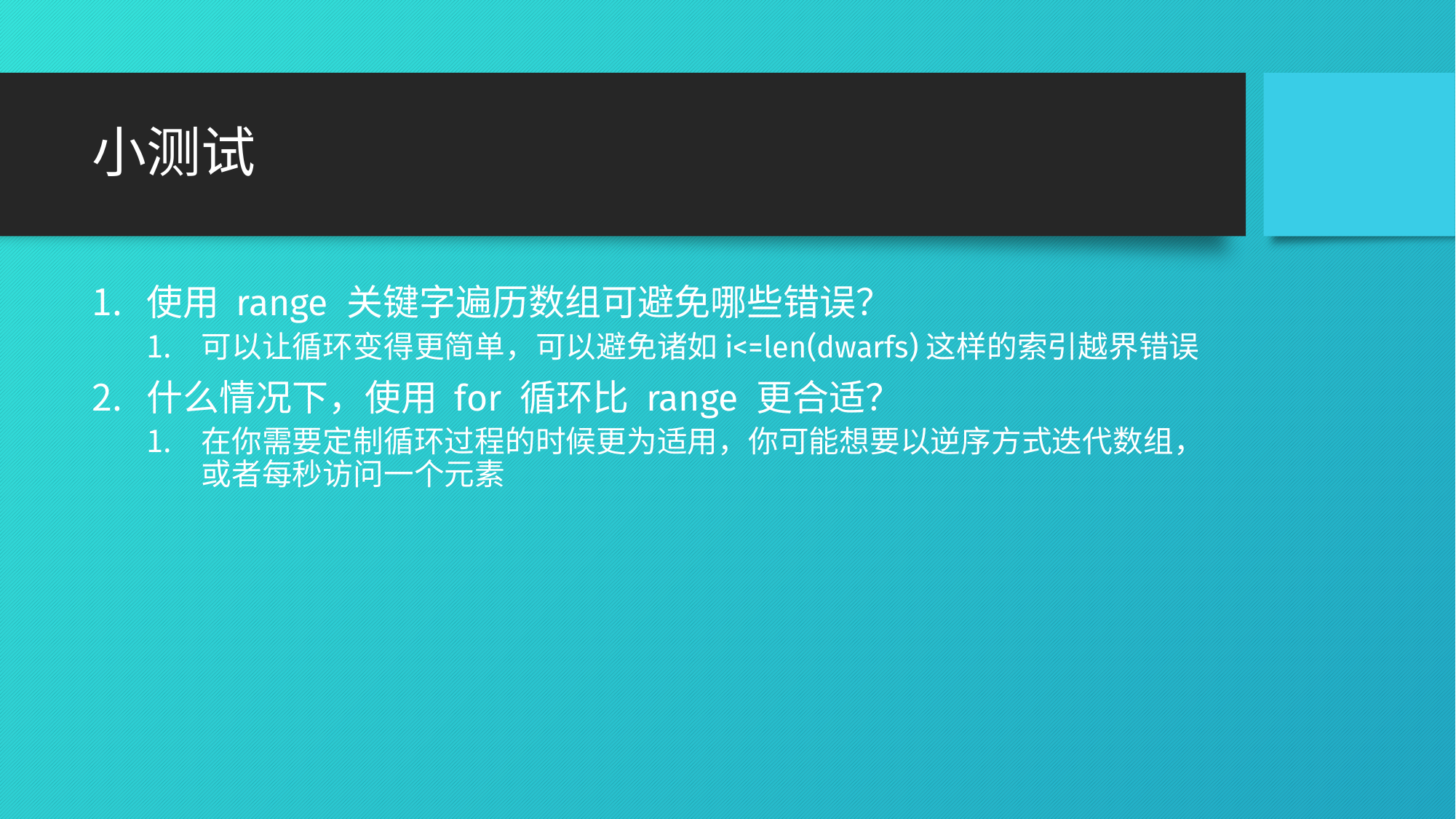

# 小测试
使用 range 关键字遍历数组可避免哪些错误？
可以让循环变得更简单，可以避免诸如i<=len(dwarfs)这样的索引越界错误
什么情况下，使用 for 循环比 range 更合适？
在你需要定制循环过程的时候更为适用，你可能想要以逆序方式迭代数组，或者每秒访问一个元素